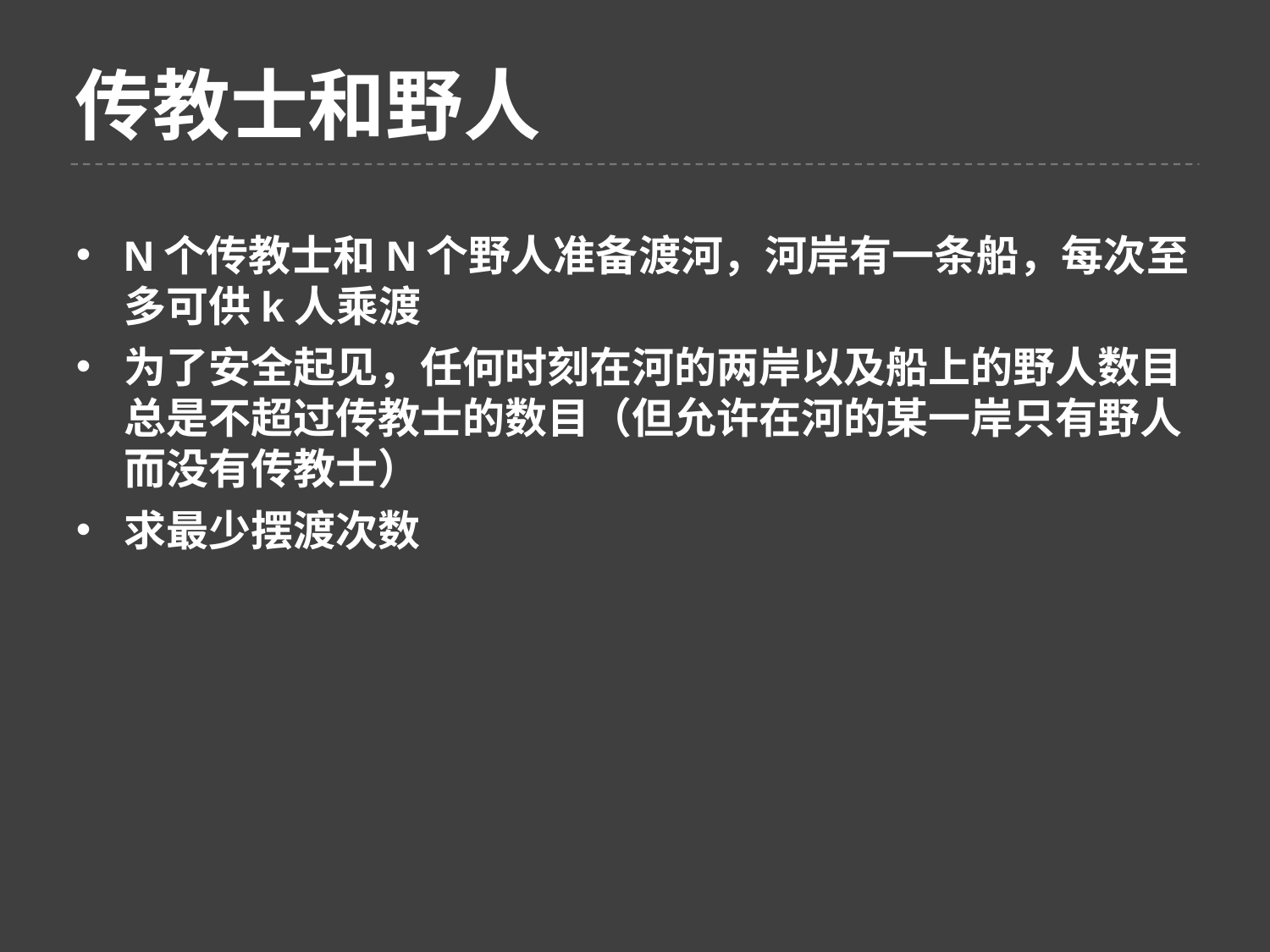

传教士和野人

N个传教士和N个野人准备渡河，河岸有一条船，每次至多可供k人乘渡
为了安全起见，任何时刻在河的两岸以及船上的野人数目总是不超过传教士的数目（但允许在河的某一岸只有野人而没有传教士）
求最少摆渡次数